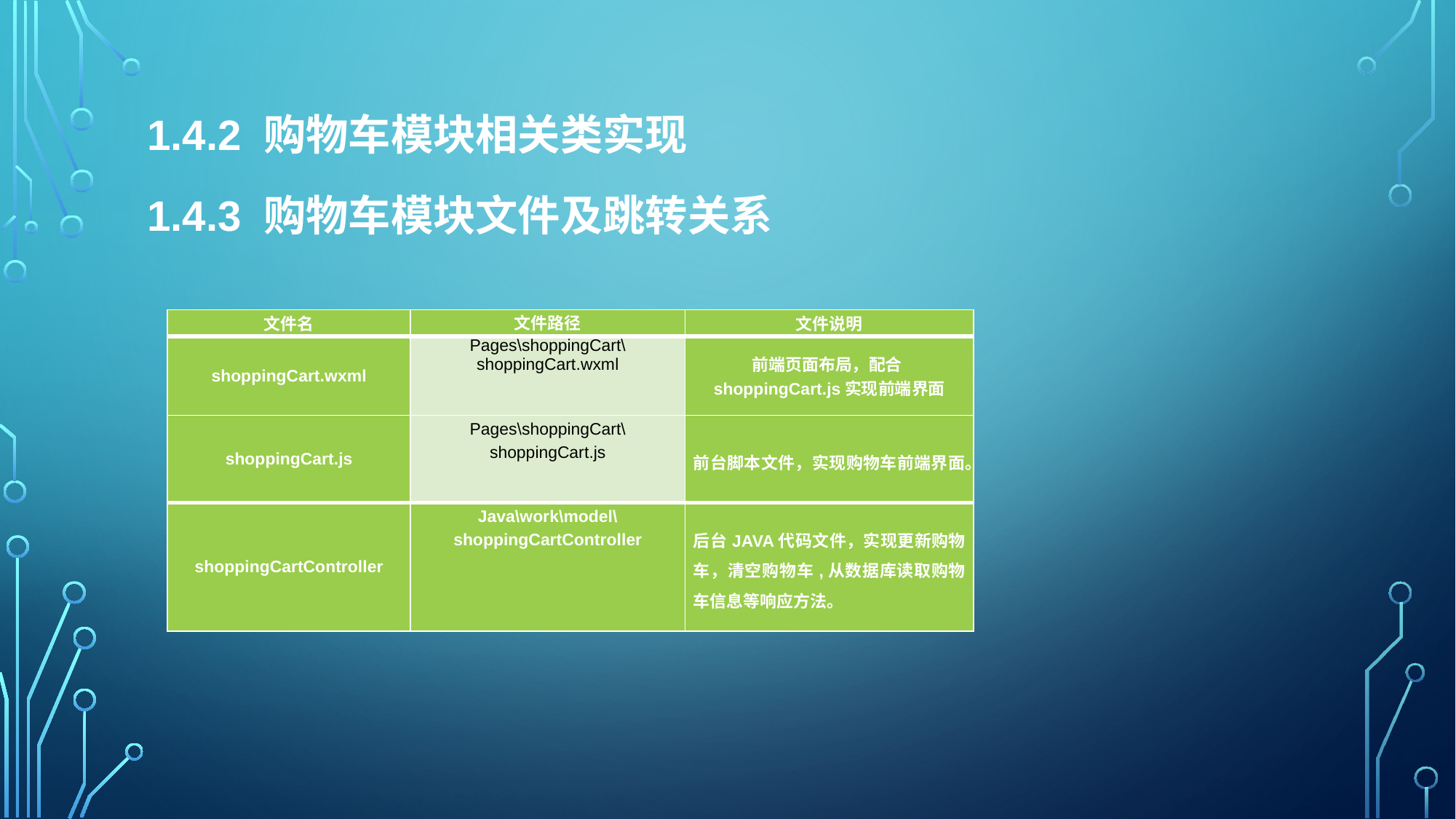

# 1.4.2 购物车模块相关类实现
1.4.3 购物车模块文件及跳转关系
| 文件名 | 文件路径 | 文件说明 |
| --- | --- | --- |
| shoppingCart.wxml | Pages\shoppingCart\shoppingCart.wxml | 前端页面布局，配合shoppingCart.js实现前端界面 |
| shoppingCart.js | Pages\shoppingCart\shoppingCart.js | 前台脚本文件，实现购物车前端界面。 |
| shoppingCartController | Java\work\model\shoppingCartController | 后台JAVA代码文件，实现更新购物车，清空购物车,从数据库读取购物车信息等响应方法。 |